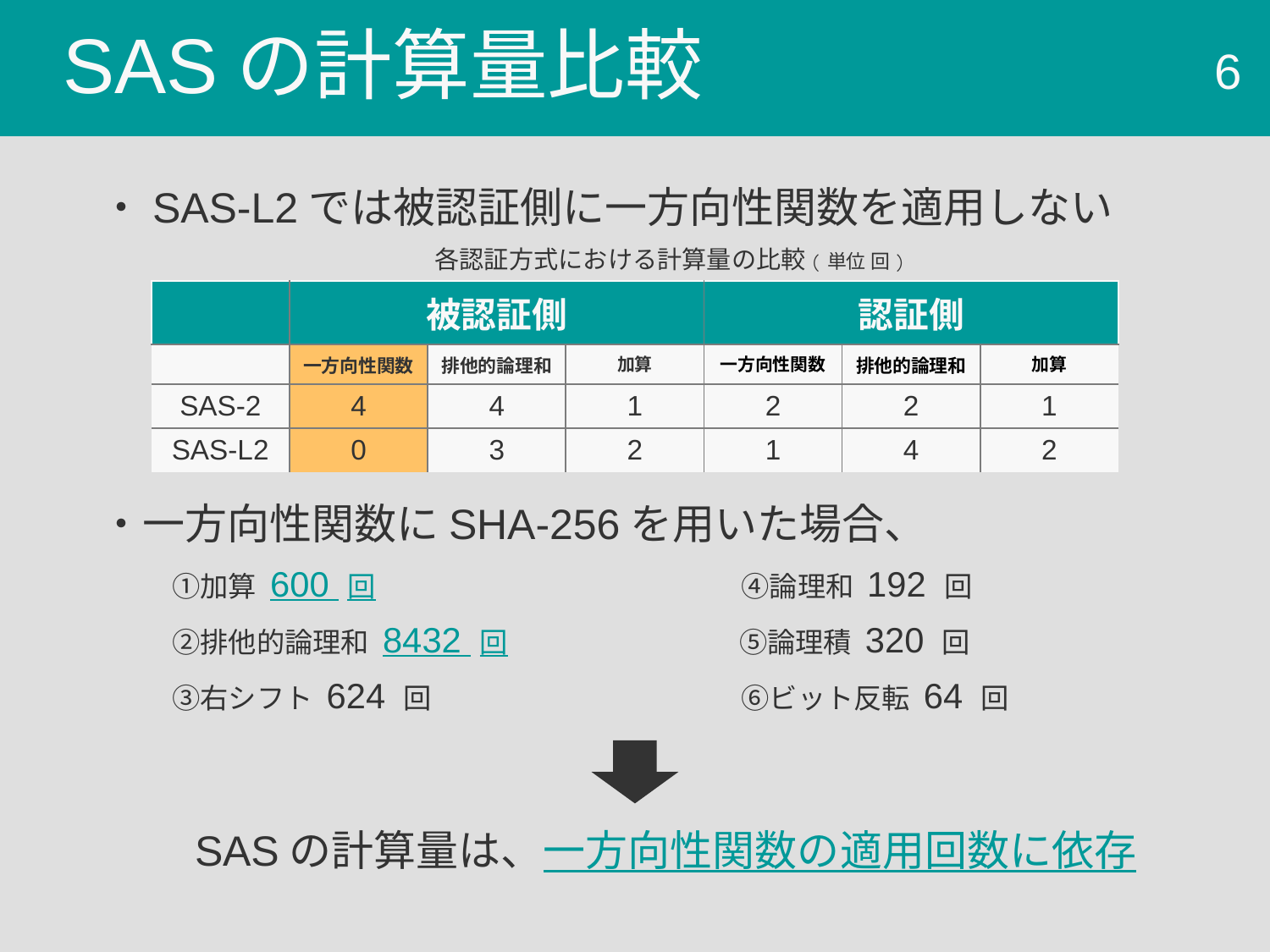

# SASの計算量比較
6
・SAS-L2では被認証側に一方向性関数を適用しない

・一方向性関数にSHA-256を用いた場合、
　       ①加算 600 回　　　　　　　　　　　　　④論理和 192 回
　       ②排他的論理和 8432 回　　　　　　　　 ⑤論理積 320 回
　       ③右シフト 624 回　　　　　　　　　　　⑥ビット反転 64 回

　　SASの計算量は、一方向性関数の適用回数に依存

各認証方式における計算量の比較(単位 回)
|  | 被認証側 |  |  | 認証側 |  |  |
| --- | --- | --- | --- | --- | --- | --- |
|  | 一方向性関数 | 排他的論理和 | 加算 | 一方向性関数 | 排他的論理和 | 加算 |
| SAS-2 | 4 | 4 | 1 | 2 | 2 | 1 |
| SAS-L2 | 0 | 3 | 2 | 1 | 4 | 2 |